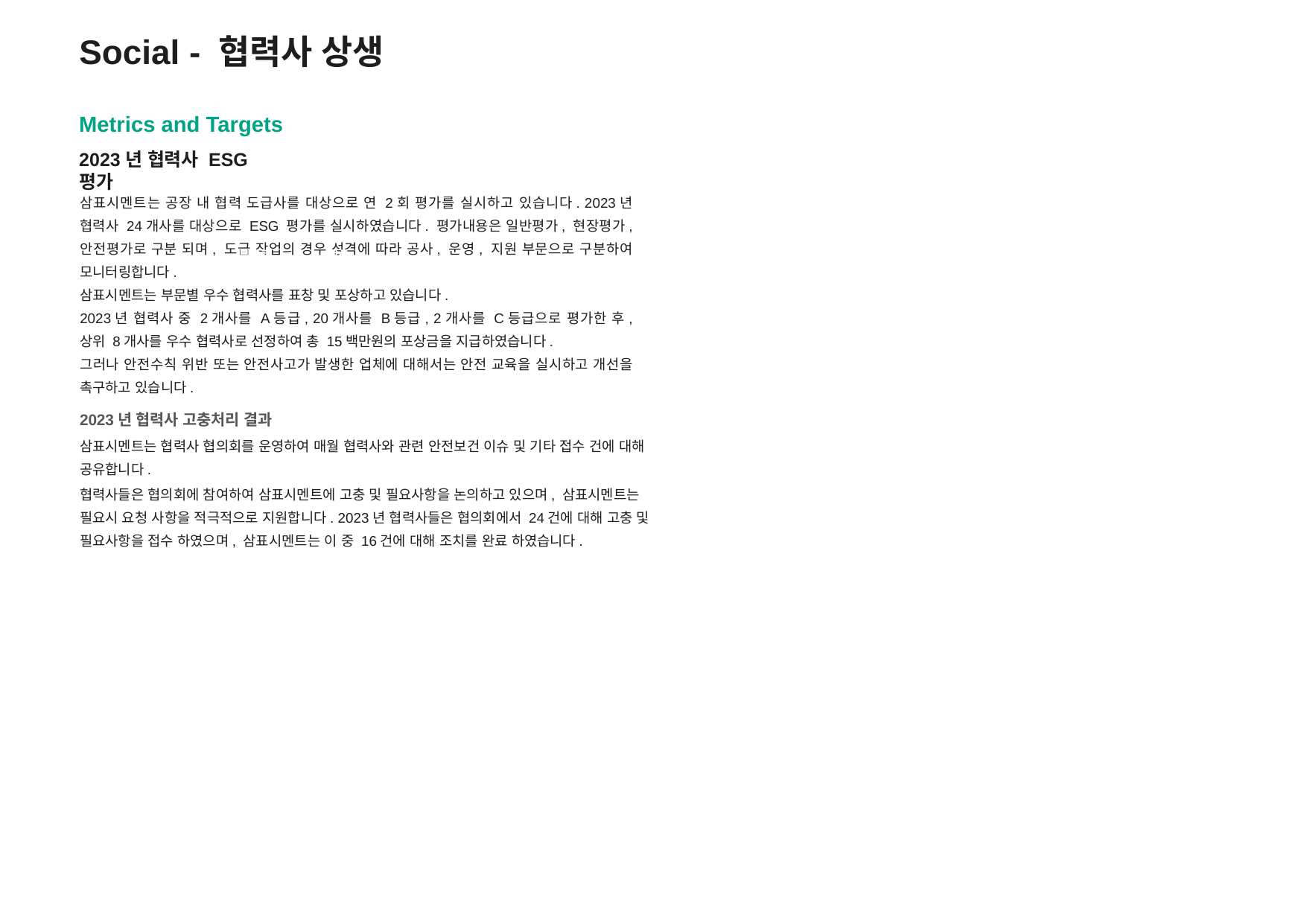

Social - 협력사 상생

Metrics and Targets
2023년 협력사 ESG 평가
삼표시멘트는 공장 내 협력 도급사를 대상으로 연 2회 평가를 실시하고 있습니다. 2023년 협력사 24개사를 대상으로 ESG 평가를 실시하였습니다. 평가내용은 일반평가, 현장평가, 안전평가로 구분 되며, 도급 작업의 경우 성격에 따라 공사, 운영, 지원 부문으로 구분하여 모니터링합니다.
삼표시멘트는 부문별 우수 협력사를 표창 및 포상하고 있습니다.
2023년 협력사 중 2개사를 A등급, 20개사를 B등급, 2개사를 C등급으로 평가한 후, 상위 8개사를 우수 협력사로 선정하여 총 15백만원의 포상금을 지급하였습니다.
그러나 안전수칙 위반 또는 안전사고가 발생한 업체에 대해서는 안전 교육을 실시하고 개선을 촉구하고 있습니다.
부원료
생산

2023년 협력사 고충처리 결과
삼표시멘트는 협력사 협의회를 운영하여 매월 협력사와 관련 안전보건 이슈 및 기타 접수 건에 대해 공유합니다.
협력사들은 협의회에 참여하여 삼표시멘트에 고충 및 필요사항을 논의하고 있으며, 삼표시멘트는 필요시 요청 사항을 적극적으로 지원합니다. 2023년 협력사들은 협의회에서 24건에 대해 고충 및 필요사항을 접수 하였으며, 삼표시멘트는 이 중 16건에 대해 조치를 완료 하였습니다.

총 약9천만원 집행